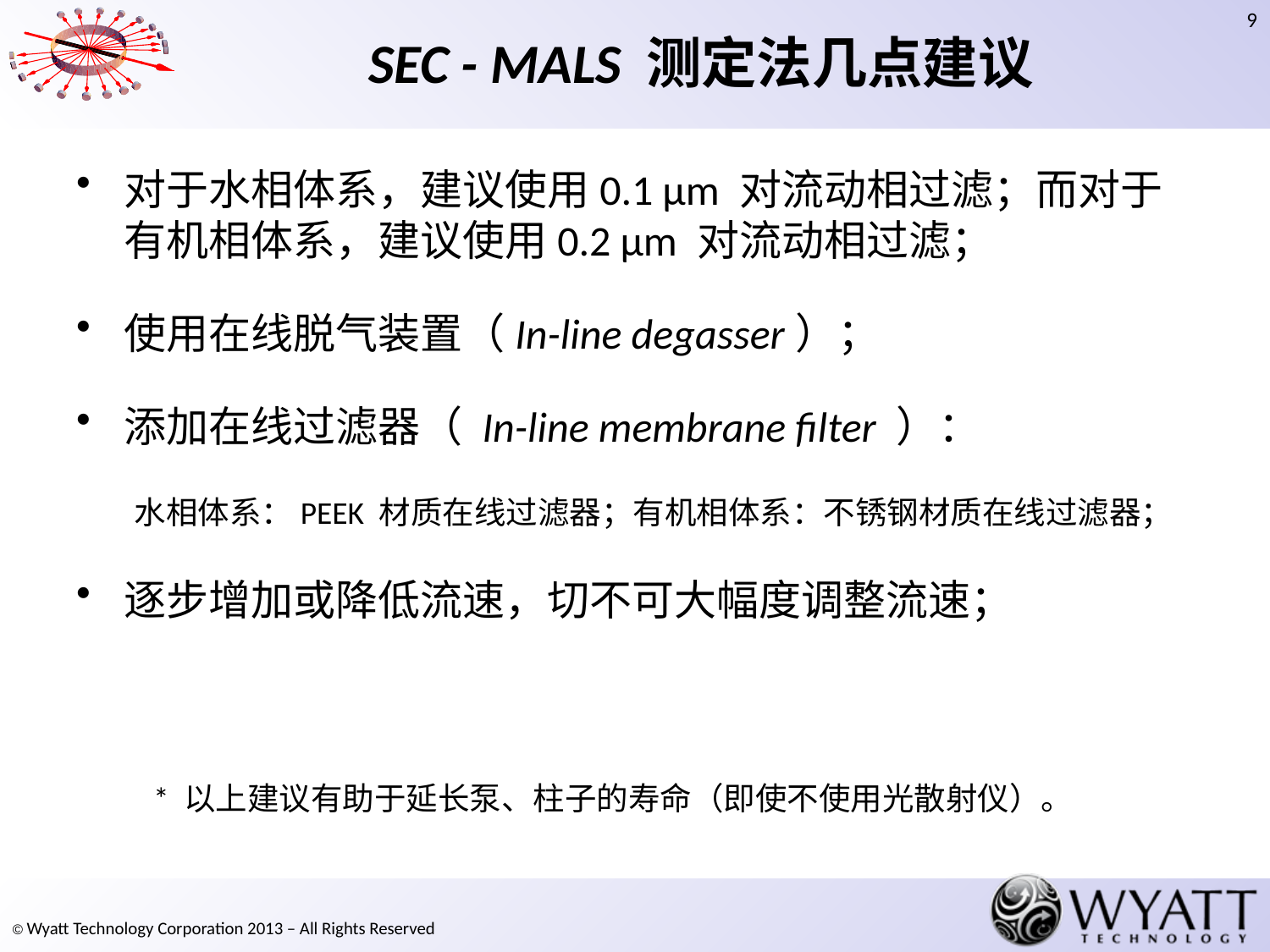

# SEC - MALS 测定法几点建议
对于水相体系，建议使用0.1 µm 对流动相过滤；而对于有机相体系，建议使用0.2 µm 对流动相过滤；
使用在线脱气装置（In-line degasser）；
添加在线过滤器（ In-line membrane filter ）：
       水相体系：PEEK 材质在线过滤器；有机相体系：不锈钢材质在线过滤器；
逐步增加或降低流速，切不可大幅度调整流速；

* 以上建议有助于延长泵、柱子的寿命（即使不使用光散射仪）。